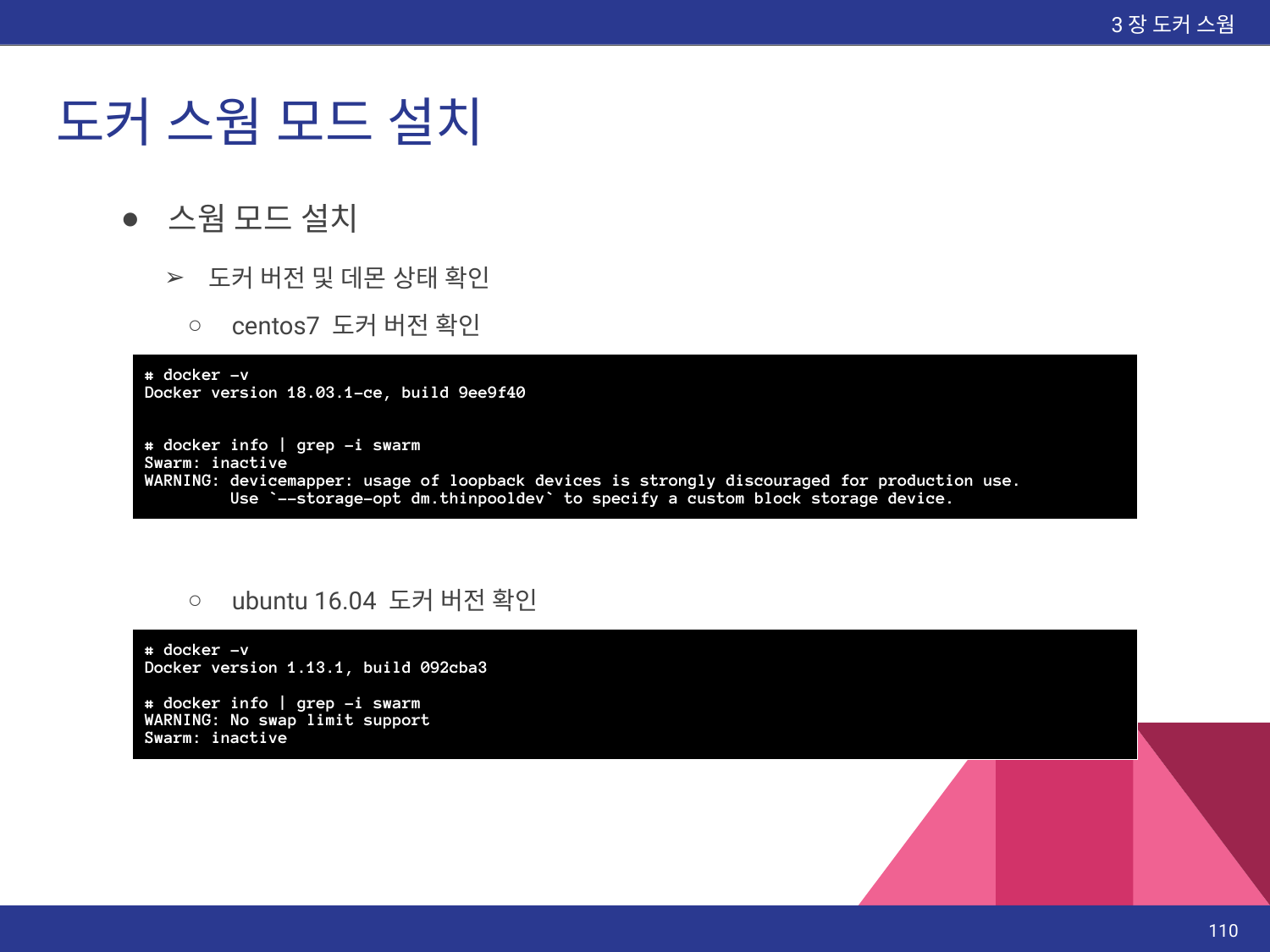

3장 도커 스웜

# 도커 스웜 모드 설치
스웜 모드 설치

도커 버전 및 데몬 상태 확인

centos7 도커 버전 확인
| # docker -v Docker version 18.03.1-ce, build 9ee9f40 # docker info | grep -i swarm Swarm: inactive WARNING: devicemapper: usage of loopback devices is strongly discouraged for production use. Use `--storage-opt dm.thinpooldev` to specify a custom block storage device. |
| --- |
ubuntu 16.04 도커 버전 확인
| # docker -v Docker version 1.13.1, build 092cba3 # docker info | grep -i swarm WARNING: No swap limit support Swarm: inactive |
| --- |
110